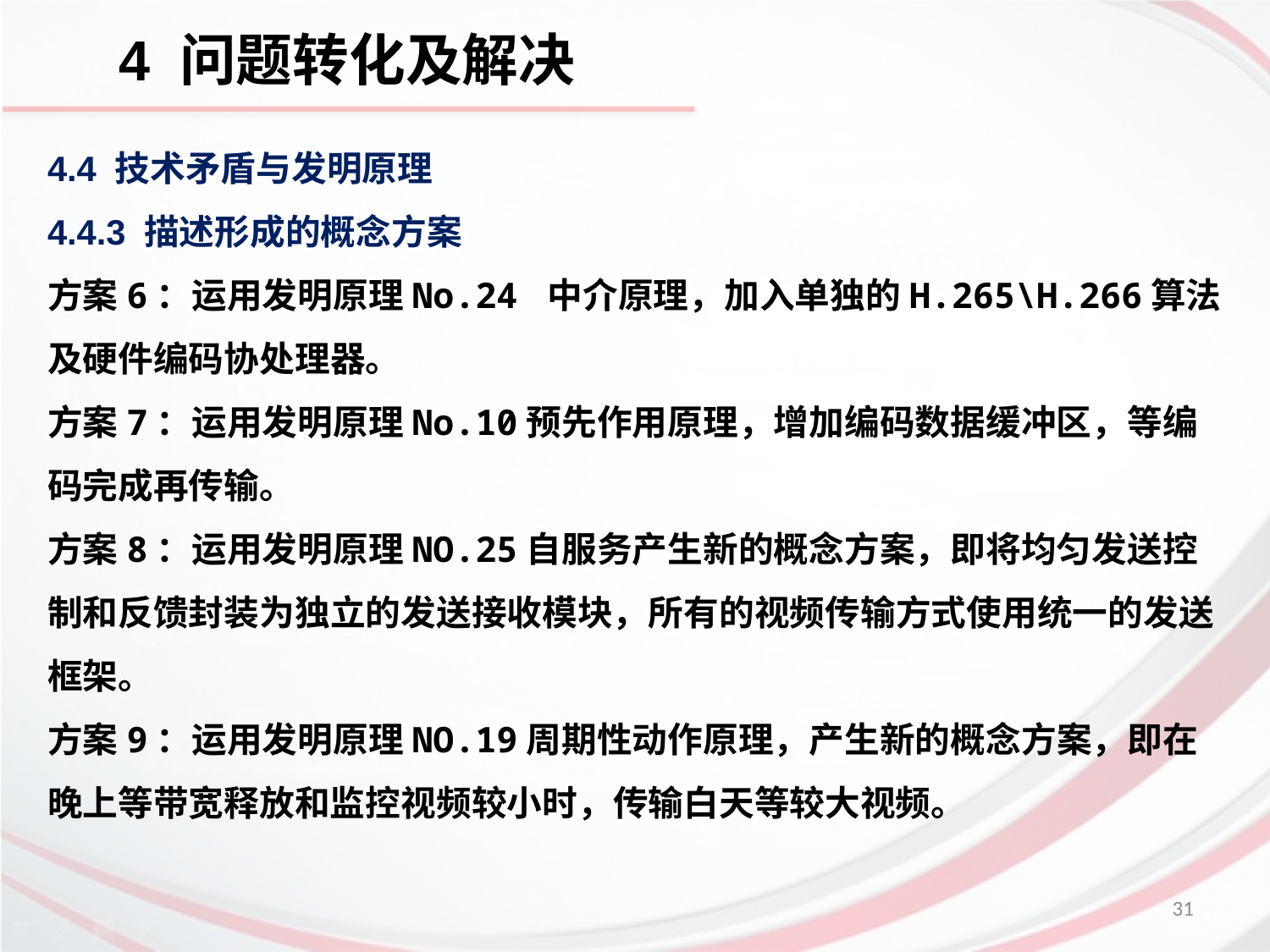

4 问题转化及解决
4.4 技术矛盾与发明原理
4.4.3 描述形成的概念方案
方案6：运用发明原理No.24 中介原理，加入单独的H.265\H.266算法及硬件编码协处理器。
方案7：运用发明原理No.10预先作用原理，增加编码数据缓冲区，等编码完成再传输。
方案8：运用发明原理NO.25自服务产生新的概念方案，即将均匀发送控制和反馈封装为独立的发送接收模块，所有的视频传输方式使用统一的发送框架。
方案9：运用发明原理NO.19周期性动作原理，产生新的概念方案，即在晚上等带宽释放和监控视频较小时，传输白天等较大视频。

31